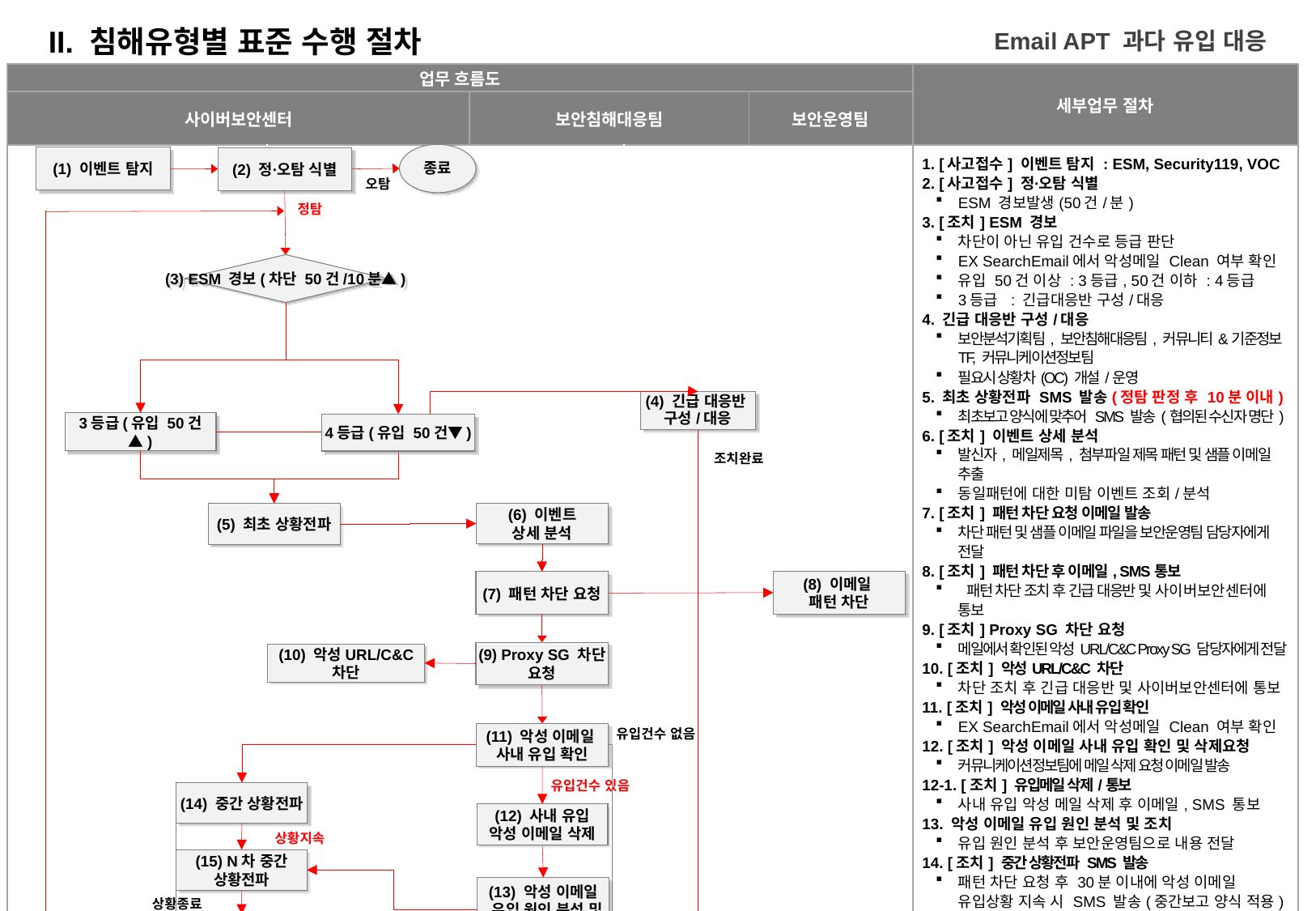

II. 침해유형별 표준 수행 절차
Email APT 과다 유입 대응
| 업무 흐름도 |  |  |  |  | 세부업무 절차 |
| --- | --- | --- | --- | --- | --- |
| 사이버보안센터 |  | 보안침해대응팀 |  | 보안운영팀 |  |
|  |  |  |  |  | 1. [사고접수] 이벤트 탐지 : ESM, Security119, VOC 2. [사고접수] 정∙오탐 식별 ESM 경보발생(50건/분) 3. [조치] ESM 경보 차단이 아닌 유입 건수로 등급 판단 EX SearchEmail에서 악성메일 Clean 여부 확인 유입 50건 이상 : 3등급, 50건 이하 : 4등급 3등급 : 긴급대응반 구성/대응 4. 긴급 대응반 구성/대응 보안분석기획팀, 보안침해대응팀, 커뮤니티&기준정보TF, 커뮤니케이션정보팀 필요시 상황차(OC) 개설/운영 5. 최초 상황전파 SMS 발송(정탐 판정 후 10분 이내) 최초보고 양식에 맞추어 SMS 발송(협의된 수신자 명단) 6. [조치] 이벤트 상세 분석 발신자, 메일제목, 첨부파일 제목 패턴 및 샘플 이메일 추출 동일패턴에 대한 미탐 이벤트 조회/분석 7. [조치] 패턴 차단 요청 이메일 발송 차단 패턴 및 샘플 이메일 파일을 보안운영팀 담당자에게 전달 8. [조치] 패턴 차단 후 이메일, SMS통보 패턴 차단 조치 후 긴급 대응반 및 사이버보안센터에 통보 9. [조치] Proxy SG 차단 요청 메일에서 확인된 악성URL/C&C Proxy SG 담당자에게 전달 10. [조치] 악성URL/C&C 차단 차단 조치 후 긴급 대응반 및 사이버보안센터에 통보 11. [조치] 악성 이메일 사내 유입 확인 EX SearchEmail에서 악성메일 Clean 여부 확인 12. [조치] 악성 이메일 사내 유입 확인 및 삭제요청 커뮤니케이션정보팀에 메일 삭제 요청 이메일 발송 12-1. [조치] 유입메일 삭제/통보 사내 유입 악성 메일 삭제 후 이메일, SMS 통보 13. 악성 이메일 유입 원인 분석 및 조치 유입 원인 분석 후 보안운영팀으로 내용 전달 14. [조치] 중간 상황전파 SMS 발송 패턴 차단 요청 후 30분 이내에 악성 이메일 유입상황 지속 시 SMS 발송(중간보고 양식 적용) 15. N차 중간 상황전파 SMS 발송(상황지속 시) 중간 상황 전파 후 상황지속 시 SMS 발송 (주간:1시간, 야간/주말/휴일:2시간) 16. [조치] 상황종료 SMS 발송(패턴 차단 후 30분 이내) 패턴 차단 후 30분 이내 상황 종료 시 SMS 발송 17. 악성 이메일 유입 상황 모니터링 |
종료
(1) 이벤트 탐지
(2) 정∙오탐 식별
오탐
정탐
(3) ESM 경보(차단 50건/10분▲)
(4) 긴급 대응반
구성/대응
3등급(유입 50건▲)
4등급(유입 50건▼)
조치완료
(5) 최초 상황전파
(6) 이벤트
상세 분석
(8) 이메일
패턴 차단
(7) 패턴 차단 요청
(9) Proxy SG 차단 요청
(10) 악성URL/C&C
차단
유입건수 없음
(11) 악성 이메일
사내 유입 확인
유입건수 있음
(14) 중간 상황전파
(12) 사내 유입
악성 이메일 삭제
상황지속
15
(15) N차 중간 상황전파
15
(13) 악성 이메일
 유입 원인 분석 및 조치
상황종료
(16) 상황종료전파
추가 상황 발생
특이사항 無 / 조치 완료
(17) 악성 이메일
트래픽 모니터링
종료/종결처리